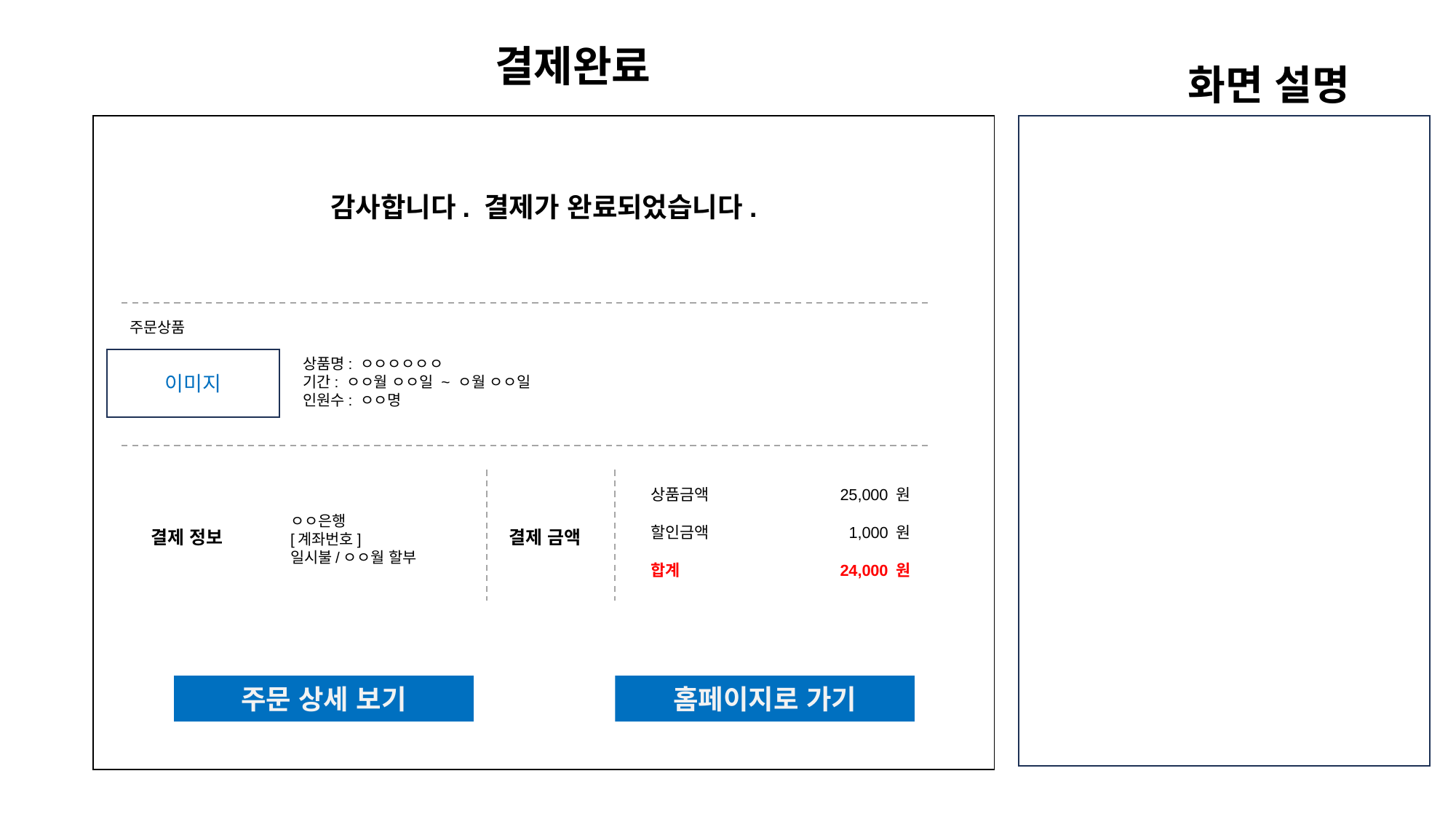

결제완료
화면 설명
|  |
| --- |

감사합니다. 결제가 완료되었습니다.
주문상품
상품명: ㅇㅇㅇㅇㅇㅇ
기간: ㅇㅇ월 ㅇㅇ일 ~ ㅇ월 ㅇㅇ일
인원수: ㅇㅇ명
이미지
상품금액

할인금액

합계
25,000 원

1,000 원

24,000 원
ㅇㅇ은행
[계좌번호]
일시불/ㅇㅇ월 할부

결제 정보
결제 금액
주문 상세 보기
홈페이지로 가기